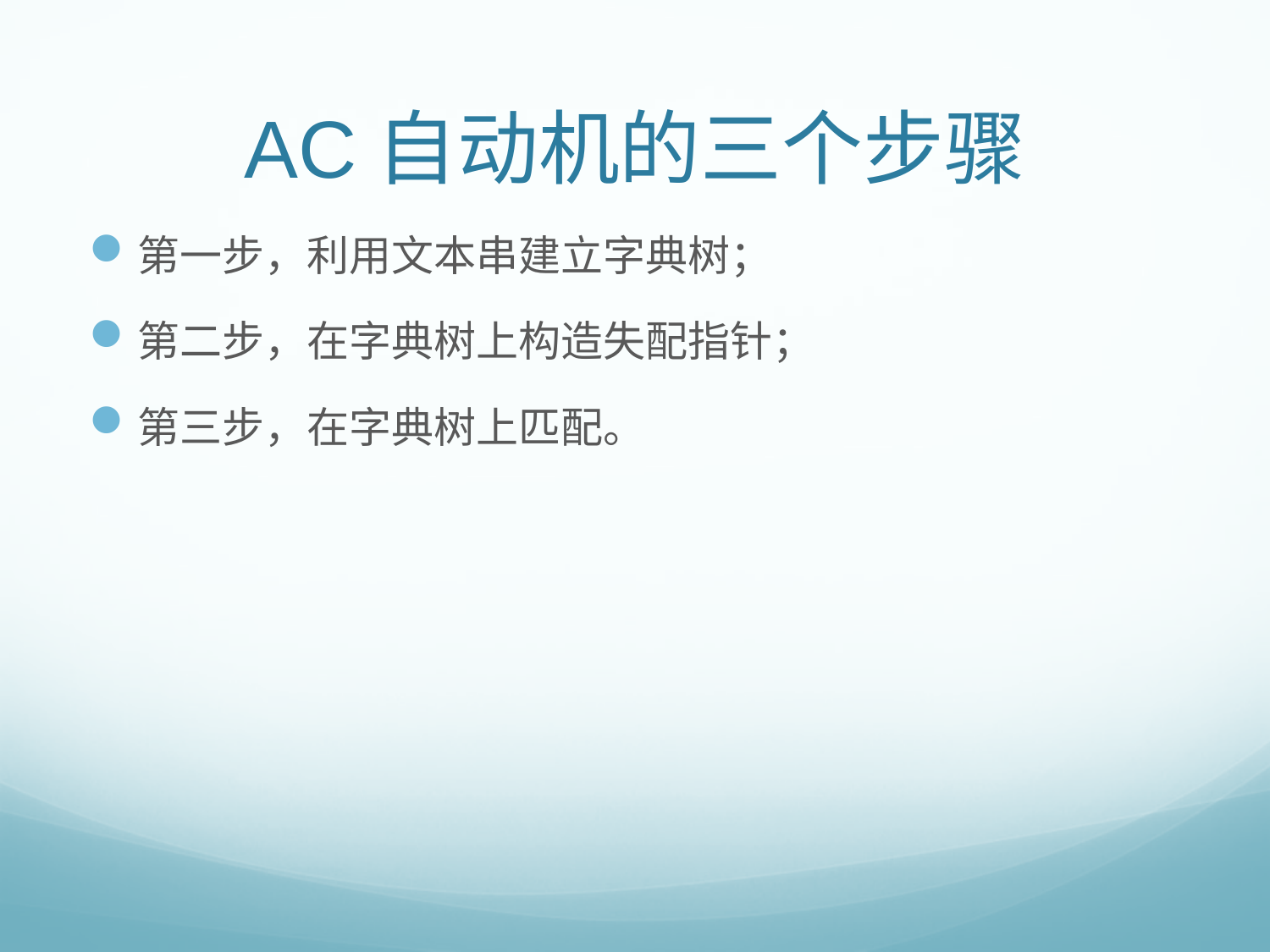

# AC自动机的三个步骤
第一步，利用文本串建立字典树；
第二步，在字典树上构造失配指针；
第三步，在字典树上匹配。